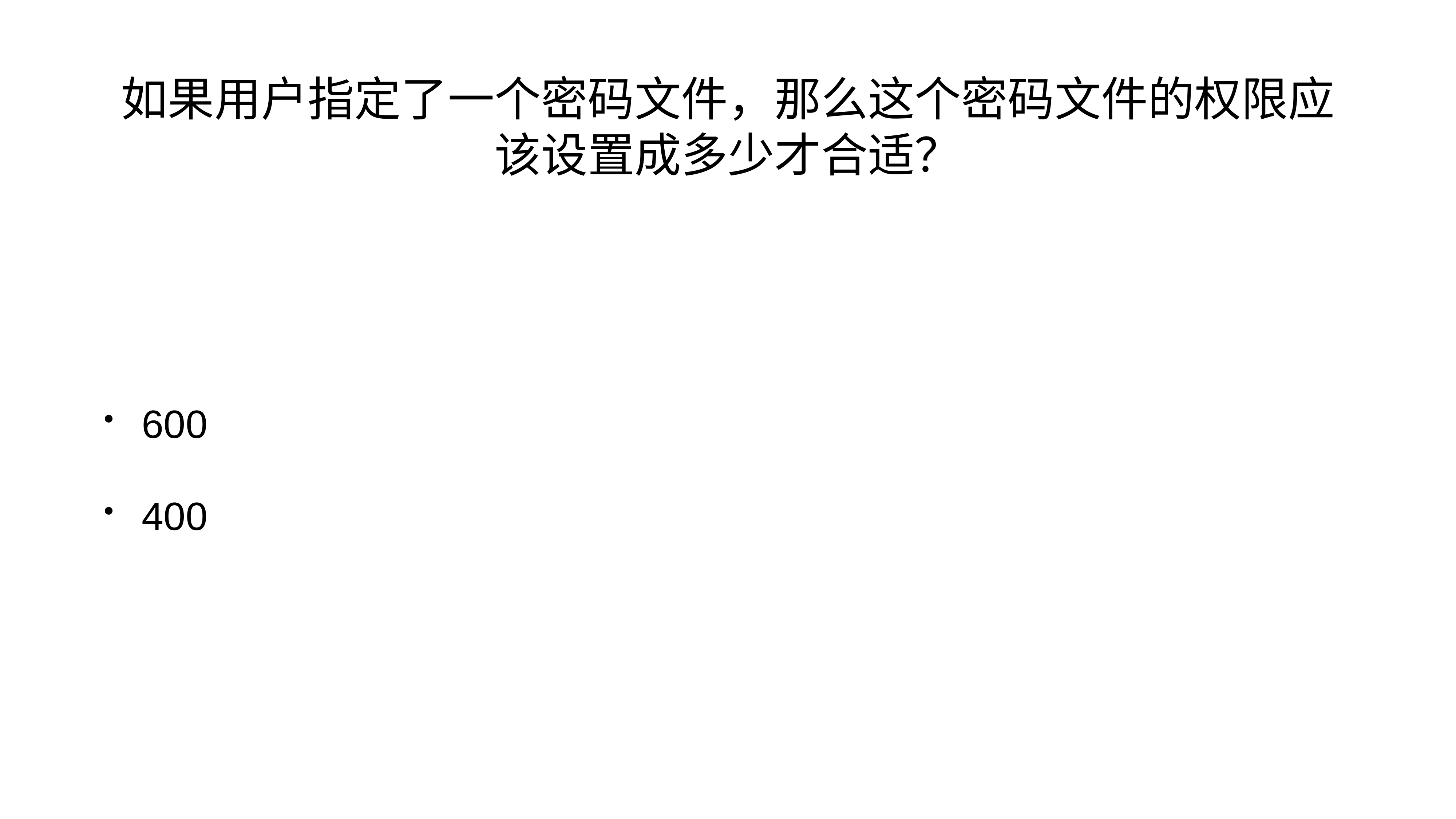

# 如果用户指定了一个密码文件，那么这个密码文件的权限应该设置成多少才合适？
600
400